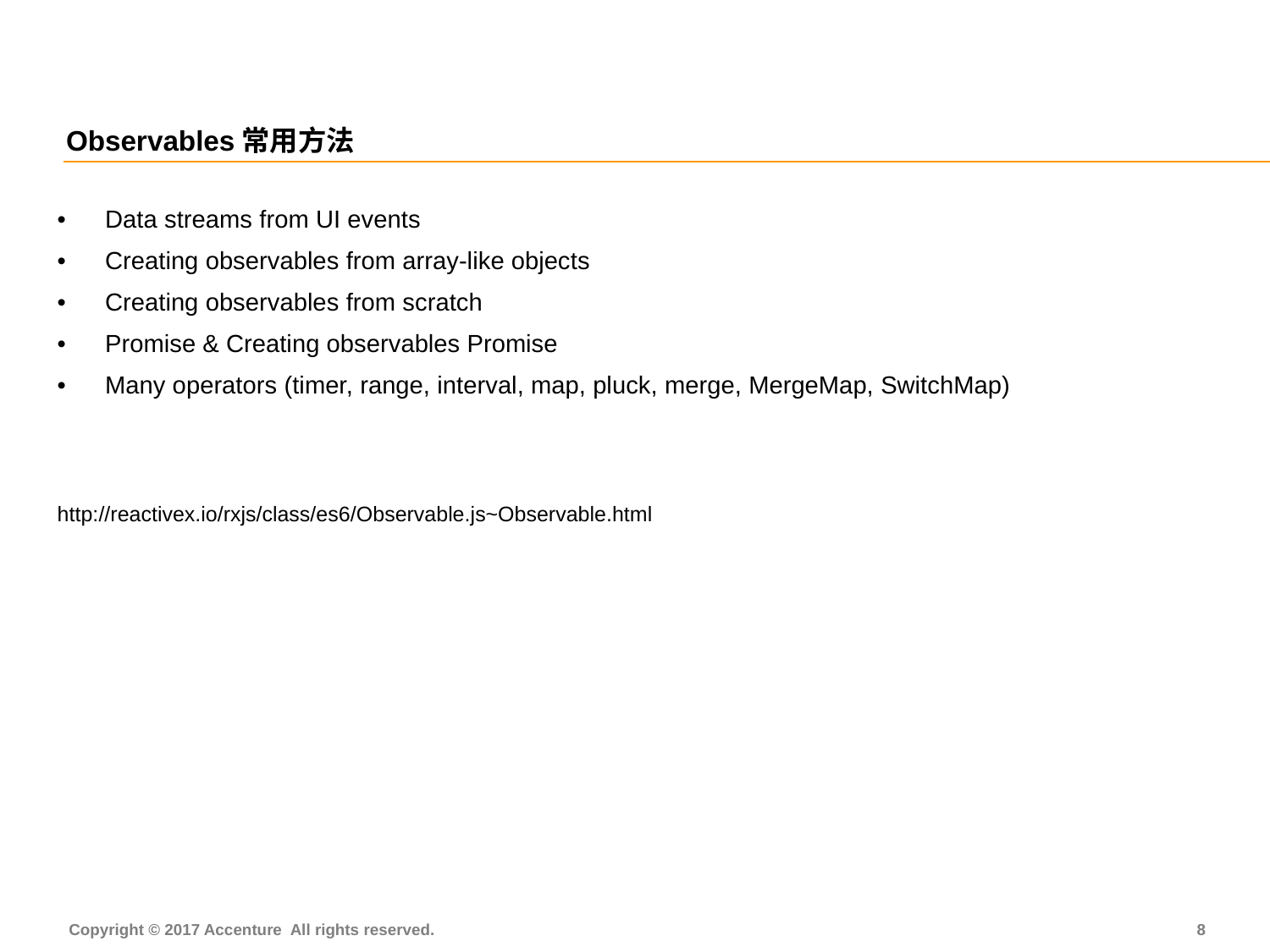

# Observables常用方法
| Data streams from UI events Creating observables from array-like objects Creating observables from scratch Promise & Creating observables Promise Many operators (timer, range, interval, map, pluck, merge, MergeMap, SwitchMap) |
| --- |
| http://reactivex.io/rxjs/class/es6/Observable.js~Observable.html |
|  |
8
Copyright © 2017 Accenture  All rights reserved.